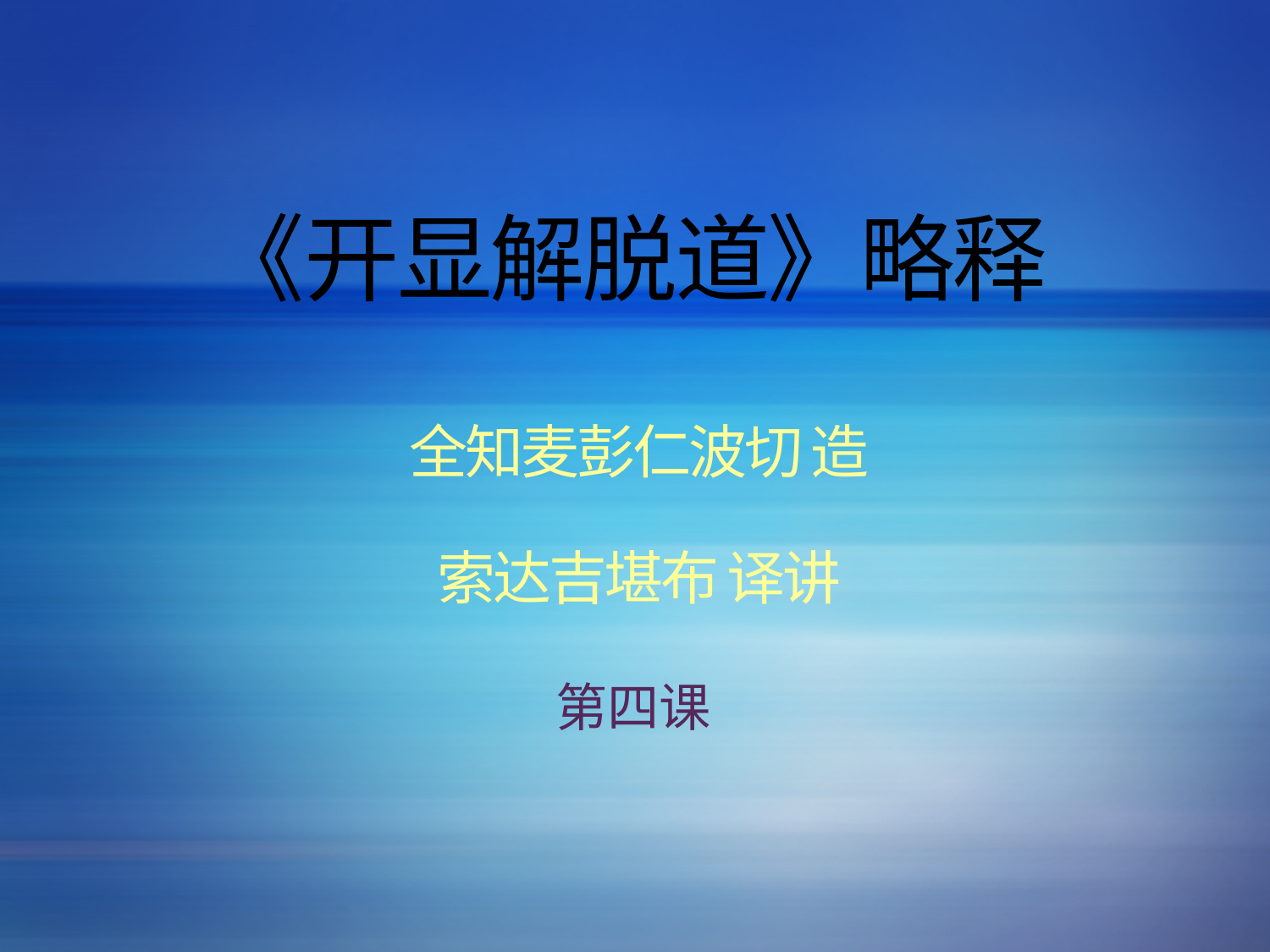

# 《开显解脱道》略释
全知麦彭仁波切 造
索达吉堪布 译讲
第四课